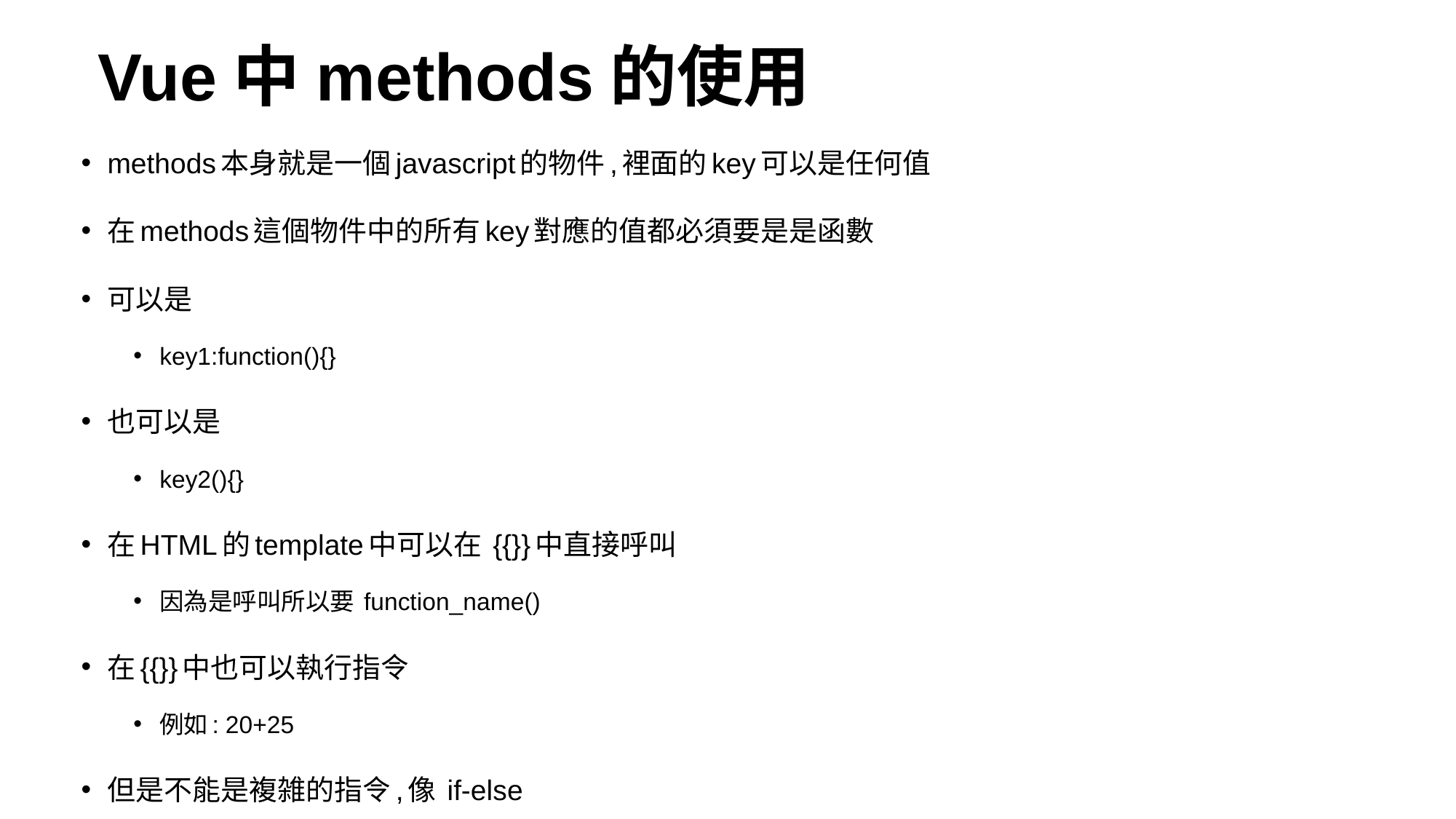

# Vue中methods的使用
methods本身就是一個javascript的物件,裡面的key可以是任何值
在methods這個物件中的所有key對應的值都必須要是是函數
可以是
key1:function(){}
也可以是
key2(){}
在HTML的template中可以在 {{}}中直接呼叫
因為是呼叫所以要 function_name()
在{{}}中也可以執行指令
例如: 20+25
但是不能是複雑的指令,像 if-else